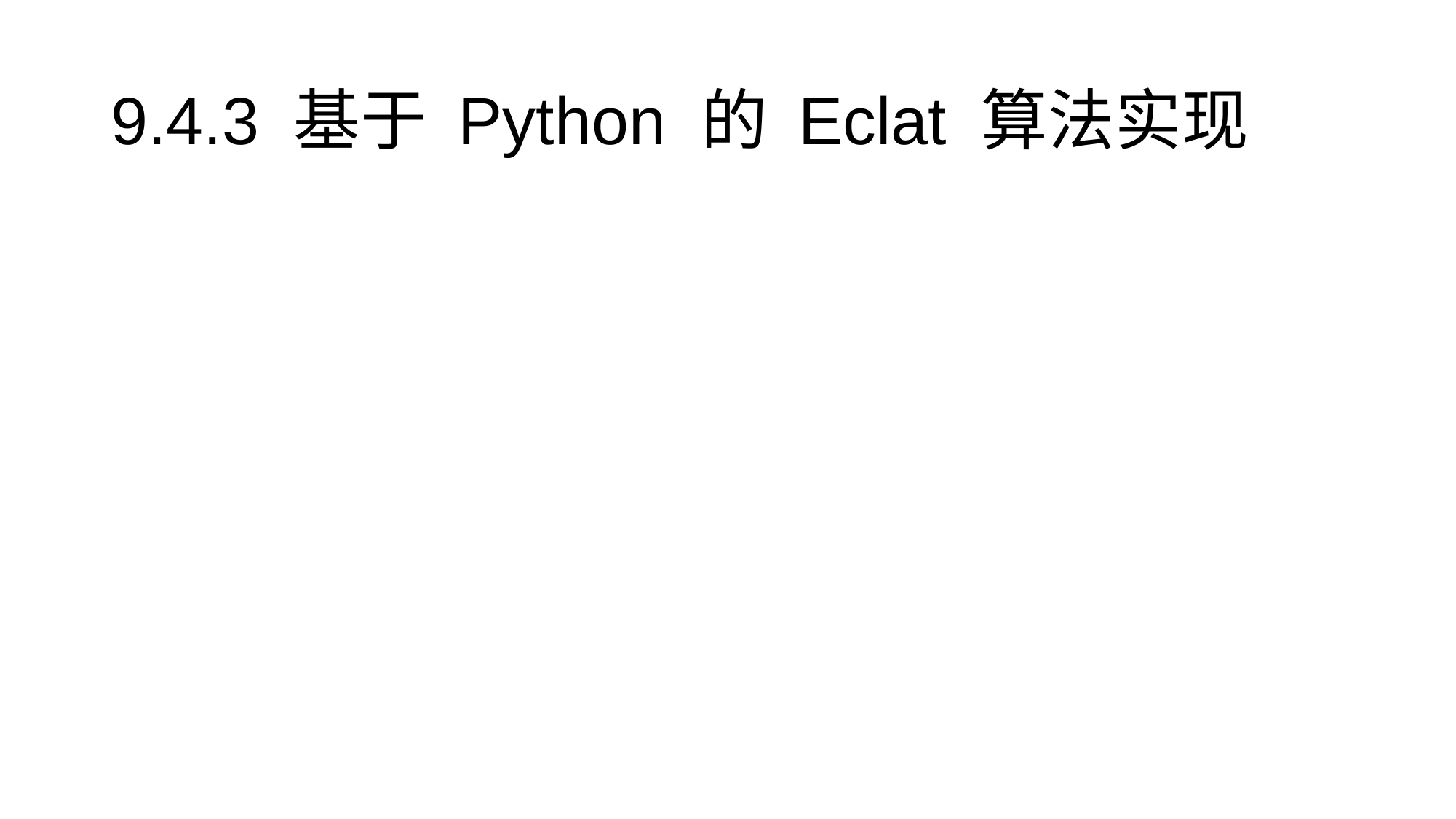

# 9.4.3 基于 Python 的 Eclat 算法实现